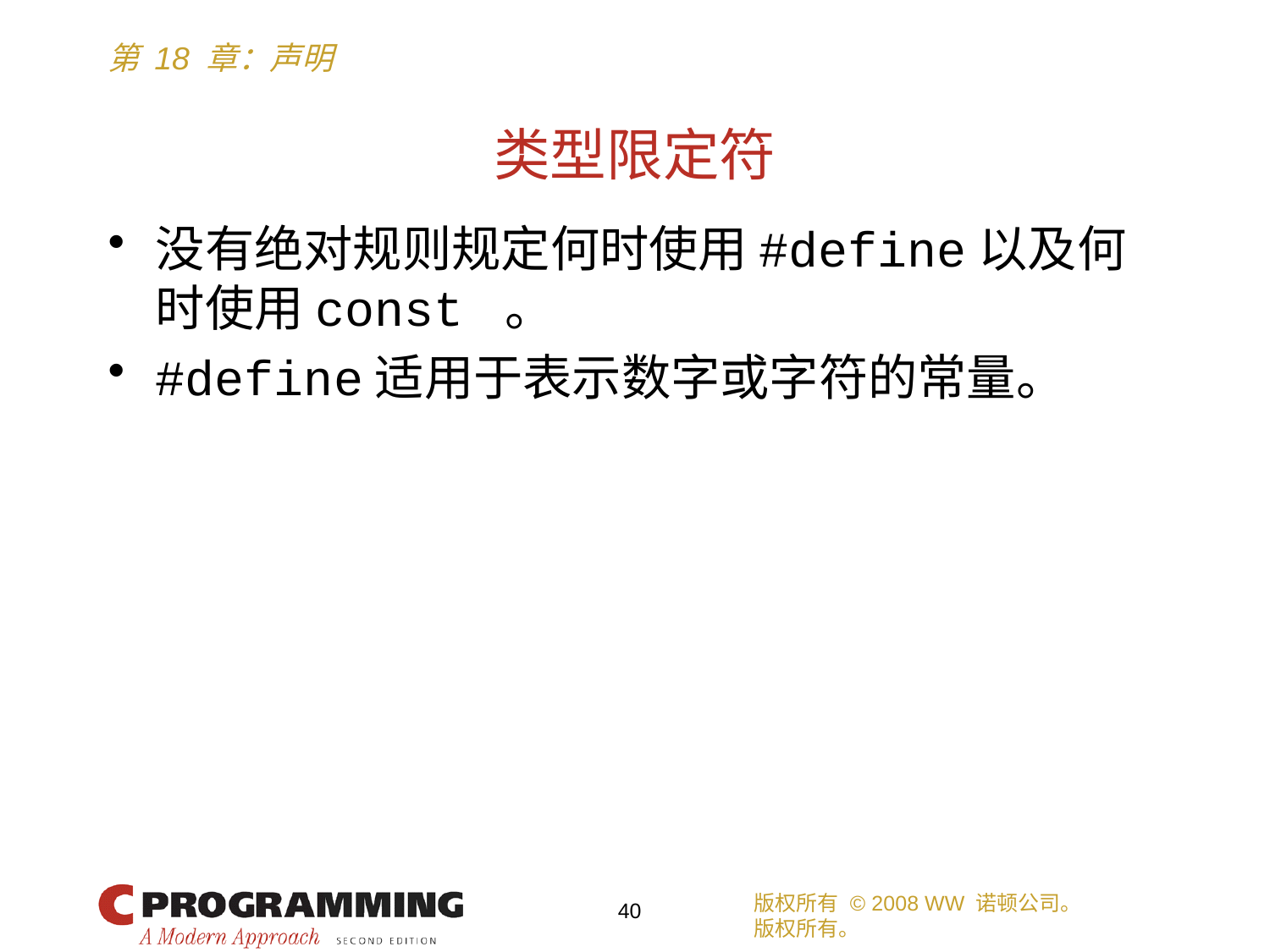

# 类型限定符
没有绝对规则规定何时使用#define以及何时使用const 。
#define适用于表示数字或字符的常量。
版权所有 © 2008 WW 诺顿公司。
版权所有。
40